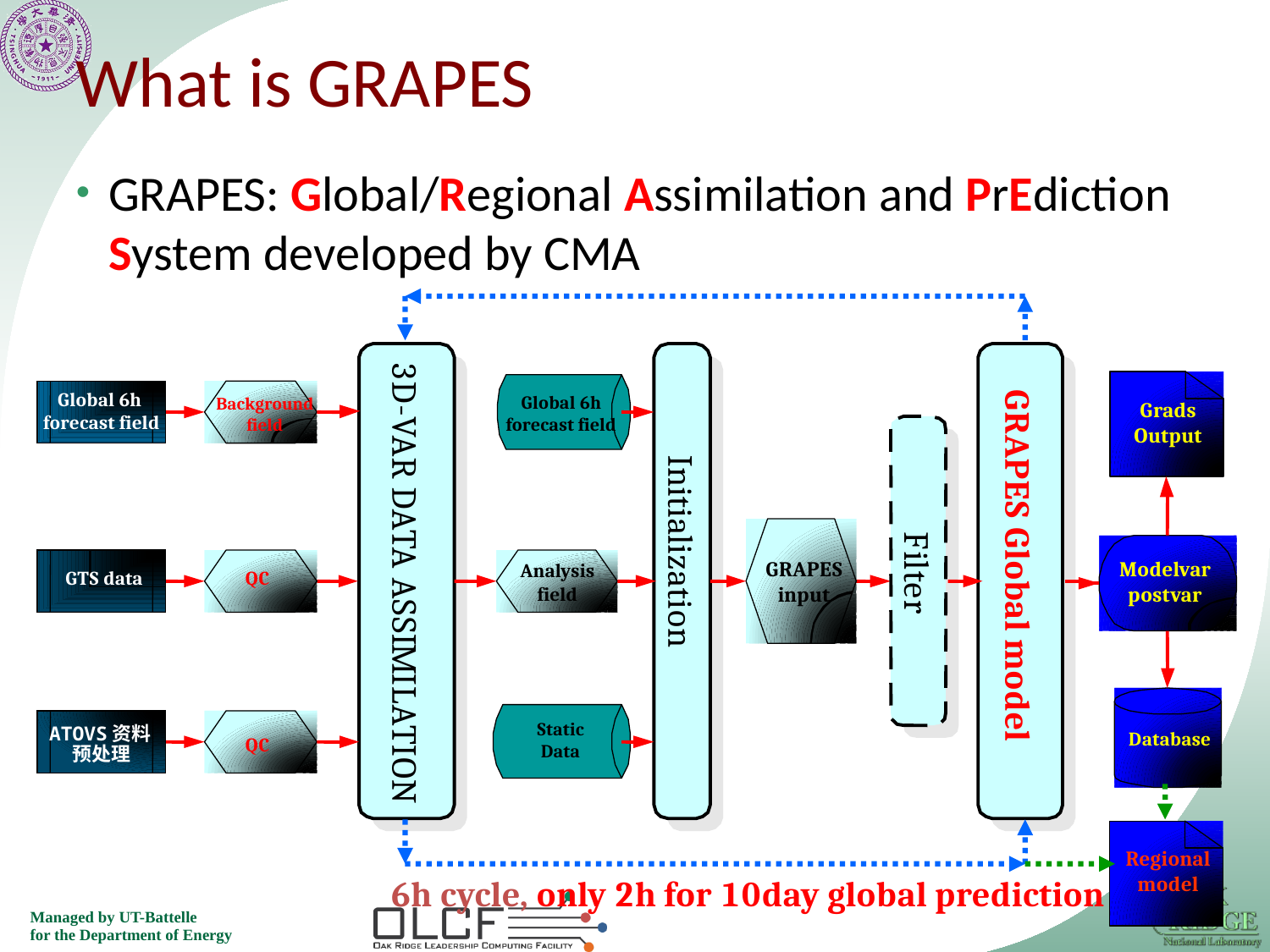

# What is GRAPES
GRAPES: Global/Regional Assimilation and PrEdiction System developed by CMA

Global 6h
forecast field

Global 6h
forecast field
Background
field

Grads
Output

   Initialization

GRAPES Global model

Filter

GRAPES
input
Modelvar
postvar

Analysis
field

3D-VAR DATA ASSIMILATION

GTS data
QC

Static
Data

ATOVS资料

Database

QC

预处理

Regional
model

6h cycle, only 2h for 10day global prediction